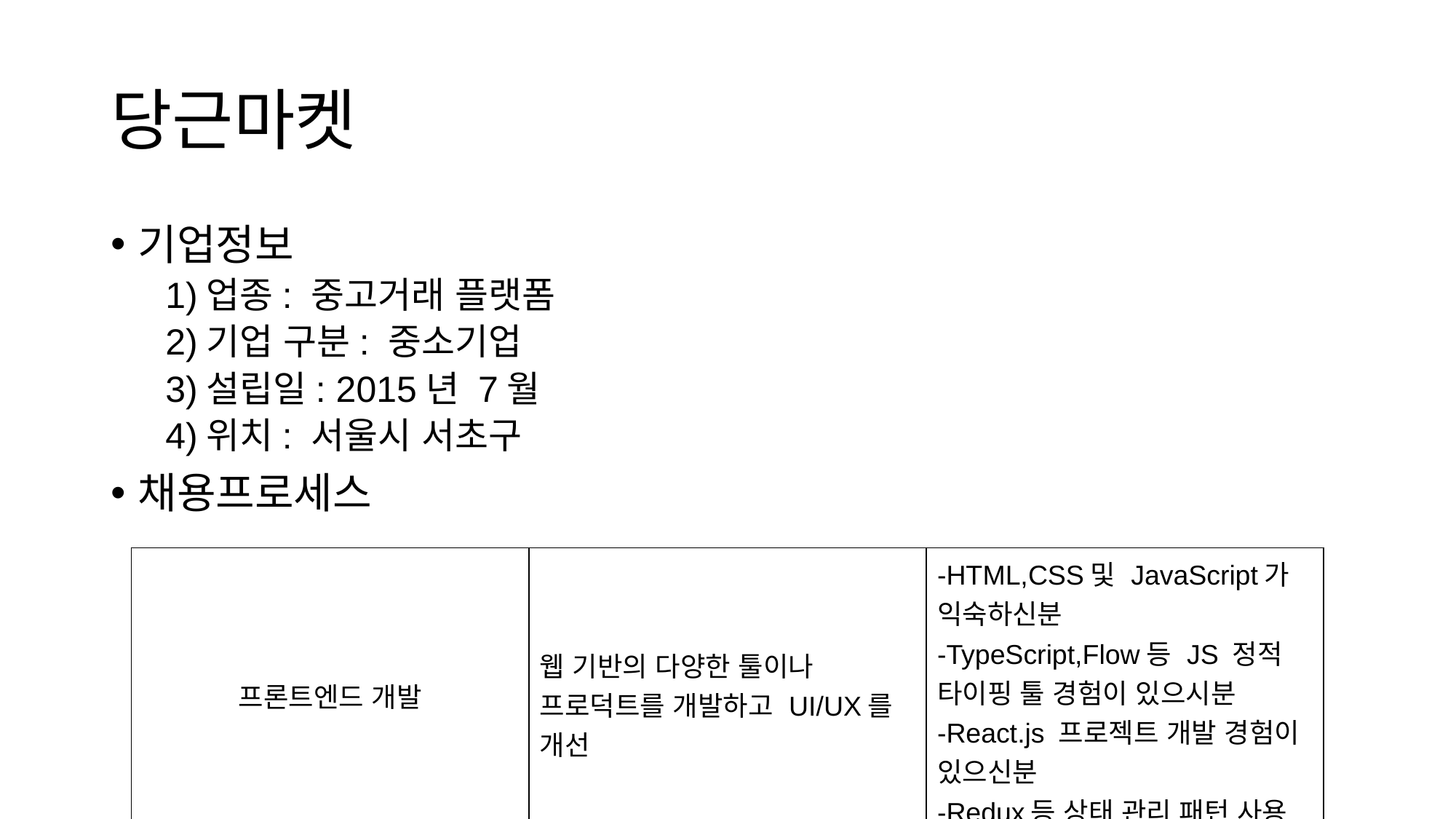

# 당근마켓
기업정보
1)업종: 중고거래 플랫폼
2)기업 구분: 중소기업
3)설립일: 2015년 7월
4)위치: 서울시 서초구
채용프로세스

| 프론트엔드 개발 | 웹 기반의 다양한 툴이나 프로덕트를 개발하고 UI/UX를 개선 | -HTML,CSS및 JavaScript가 익숙하신분 -TypeScript,Flow등 JS 정적 타이핑 툴 경험이 있으시분 -React.js 프로젝트 개발 경험이 있으신분 -Redux등 상태 관리 패턴 사용 경험이 있으신분 |
| --- | --- | --- |